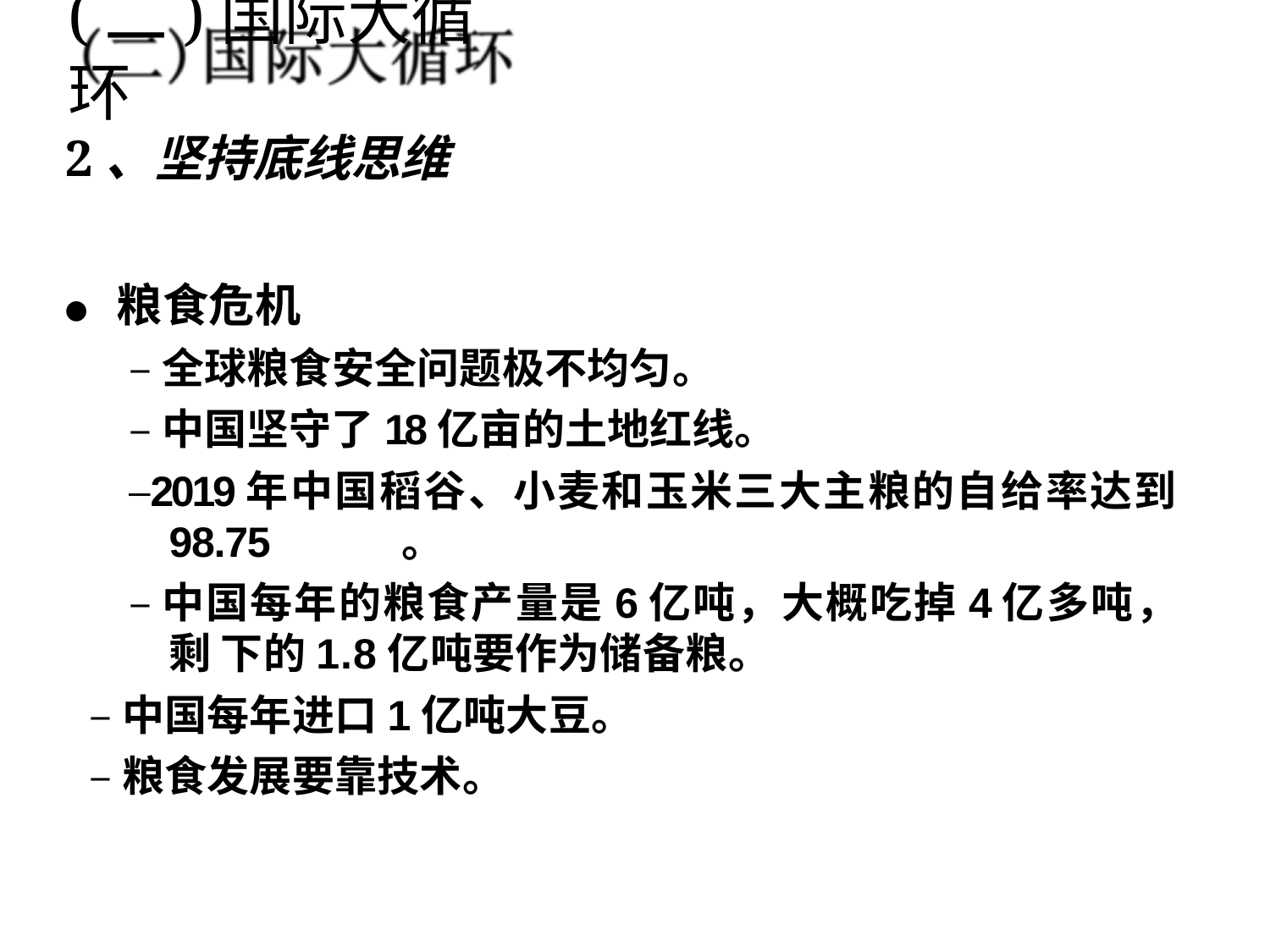

# (二)国际大循环
2、坚持底线思维

⚫	粮食危机
–全球粮食安全问题极不均匀。
–中国坚守了18亿亩的土地红线。
–2019年中国稻谷、小麦和玉米三大主粮的自给率达到
98.75	。
–中国每年的粮食产量是6亿吨，大概吃掉4亿多吨，剩 下的1.8亿吨要作为储备粮。
–中国每年进口1亿吨大豆。
–粮食发展要靠技术。